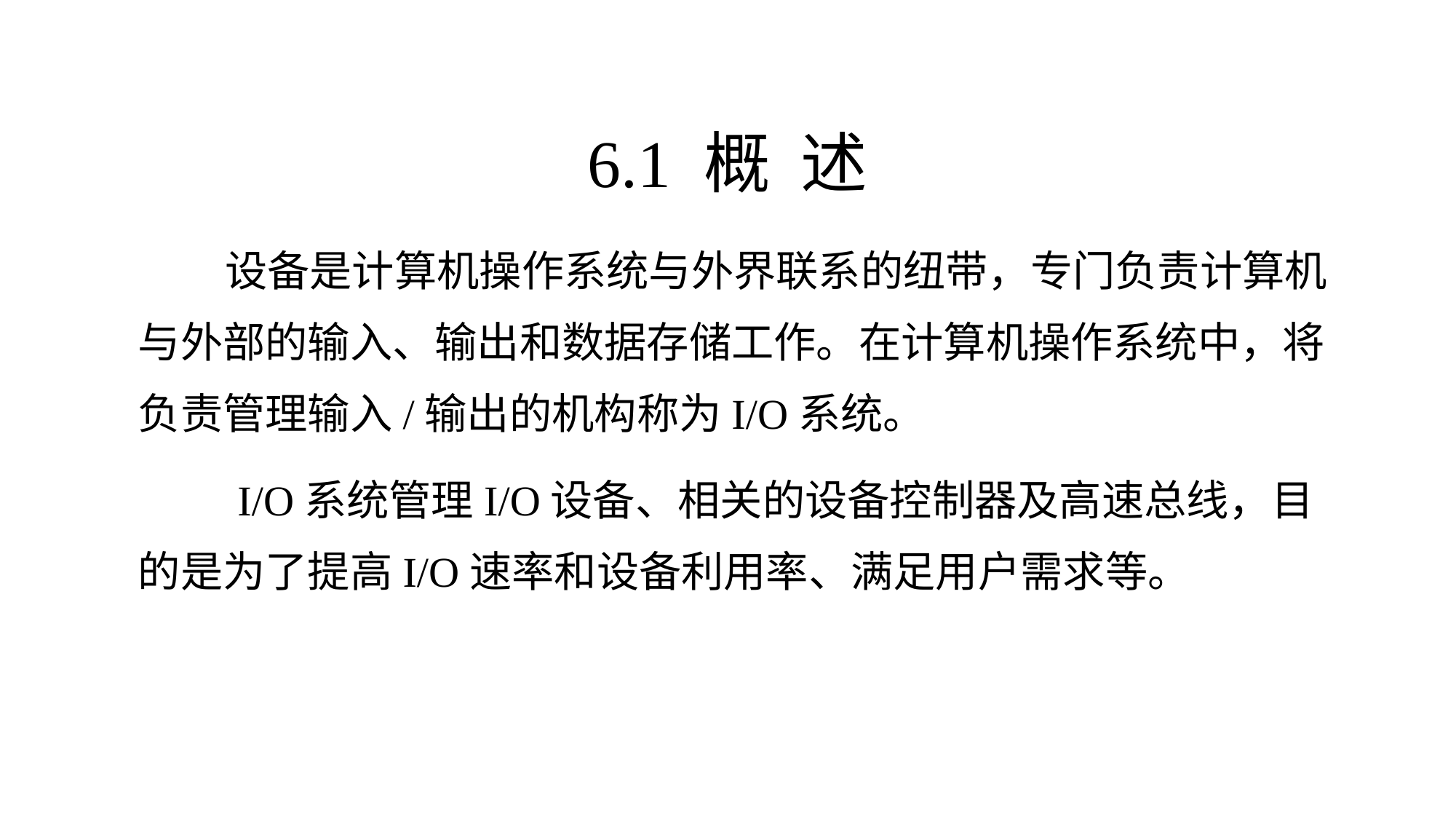

6.1 概  述
           设备是计算机操作系统与外界联系的纽带，专门负责计算机与外部的输入、输出和数据存储工作。在计算机操作系统中，将负责管理输入/输出的机构称为I/O系统。
            I/O系统管理I/O设备、相关的设备控制器及高速总线，目的是为了提高I/O速率和设备利用率、满足用户需求等。
1